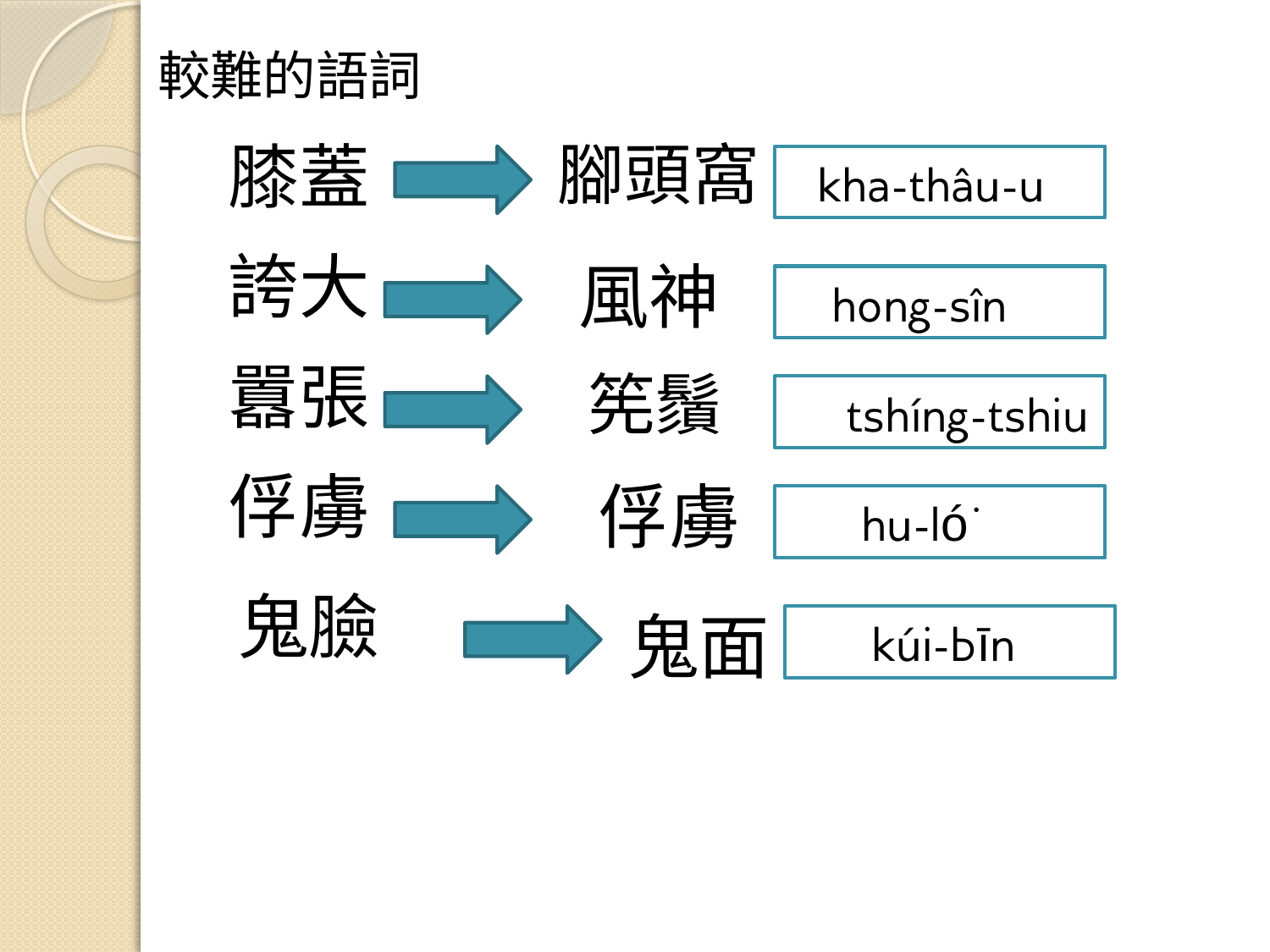

較難的語詞
膝蓋
腳頭窩

  kha-thâu-u
誇大
風神

   hong-sîn
囂張
筅鬚

    tshíng-tshiu
俘虜
俘虜

     hu-ló͘
鬼臉
鬼面

     kúi-bīn